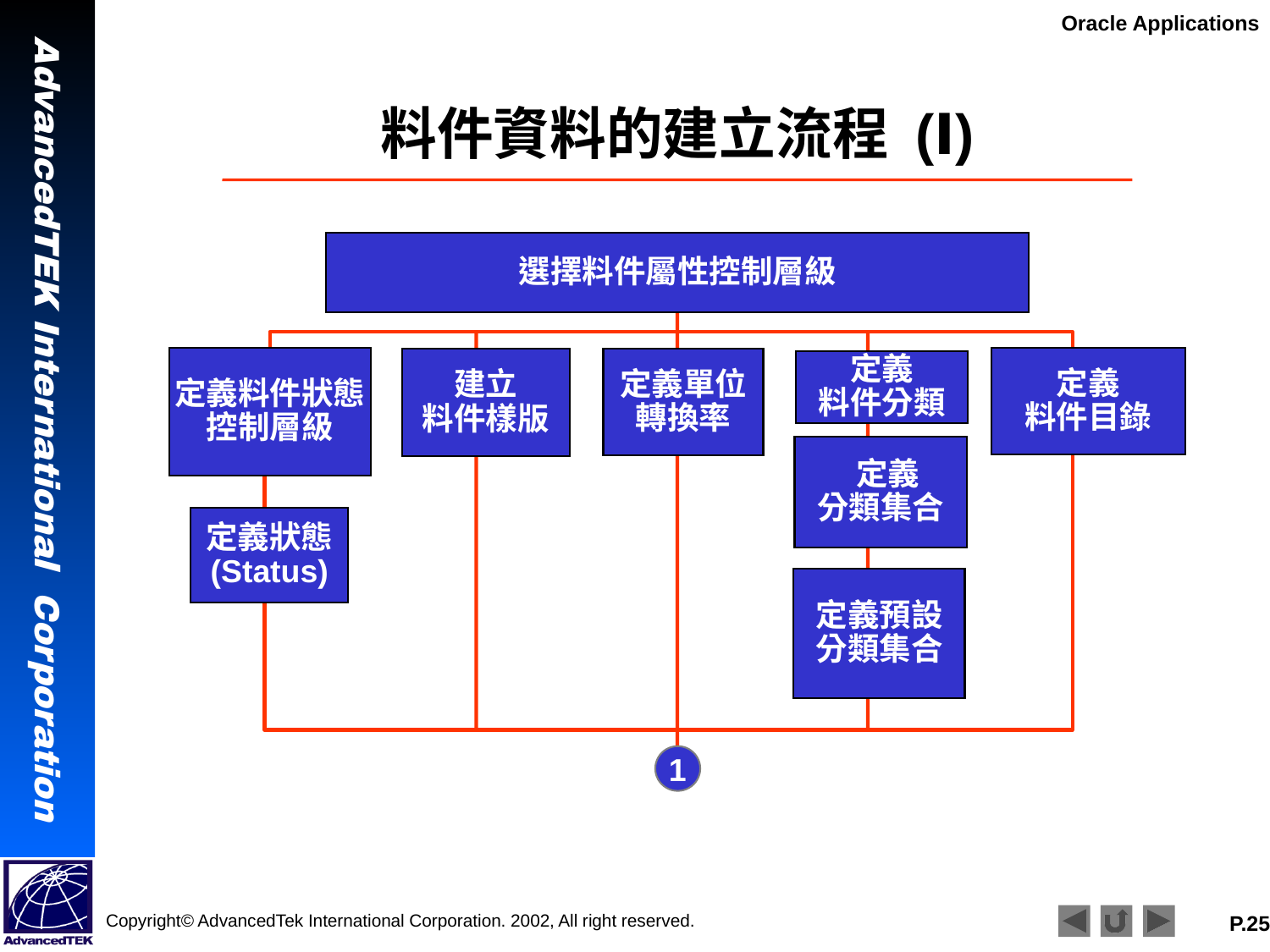

# 料件資料的建立流程 (Ⅰ)
選擇料件屬性控制層級

定義料件狀態
控制層級
定義
料件目錄
建立
料件樣版
定義單位
轉換率
定義
料件分類
 定義
分類集合

定義狀態
(Status)
定義預設
分類集合
1